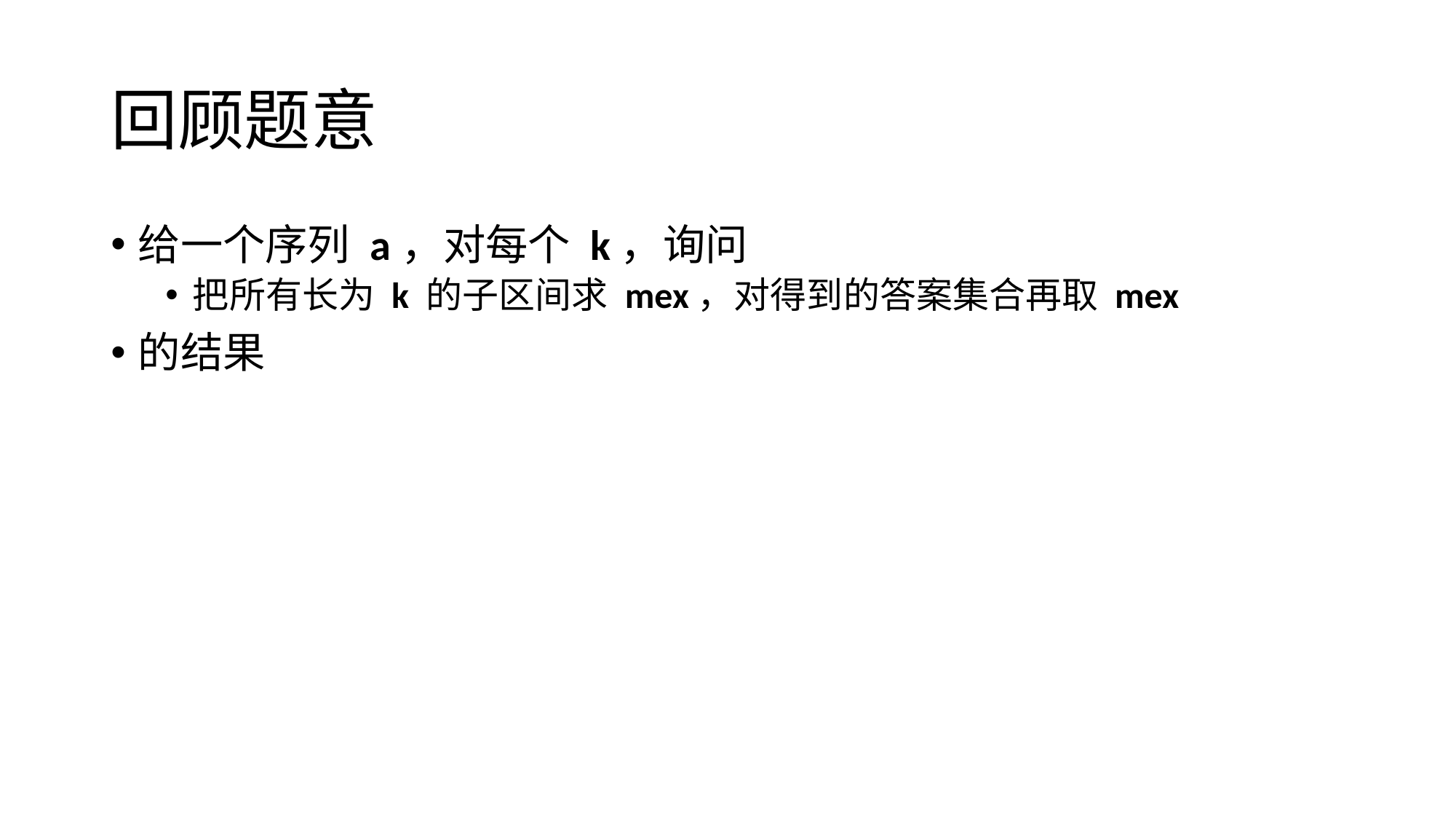

# 回顾题意
给一个序列 a，对每个 k，询问
把所有长为 k 的子区间求 mex，对得到的答案集合再取 mex
的结果